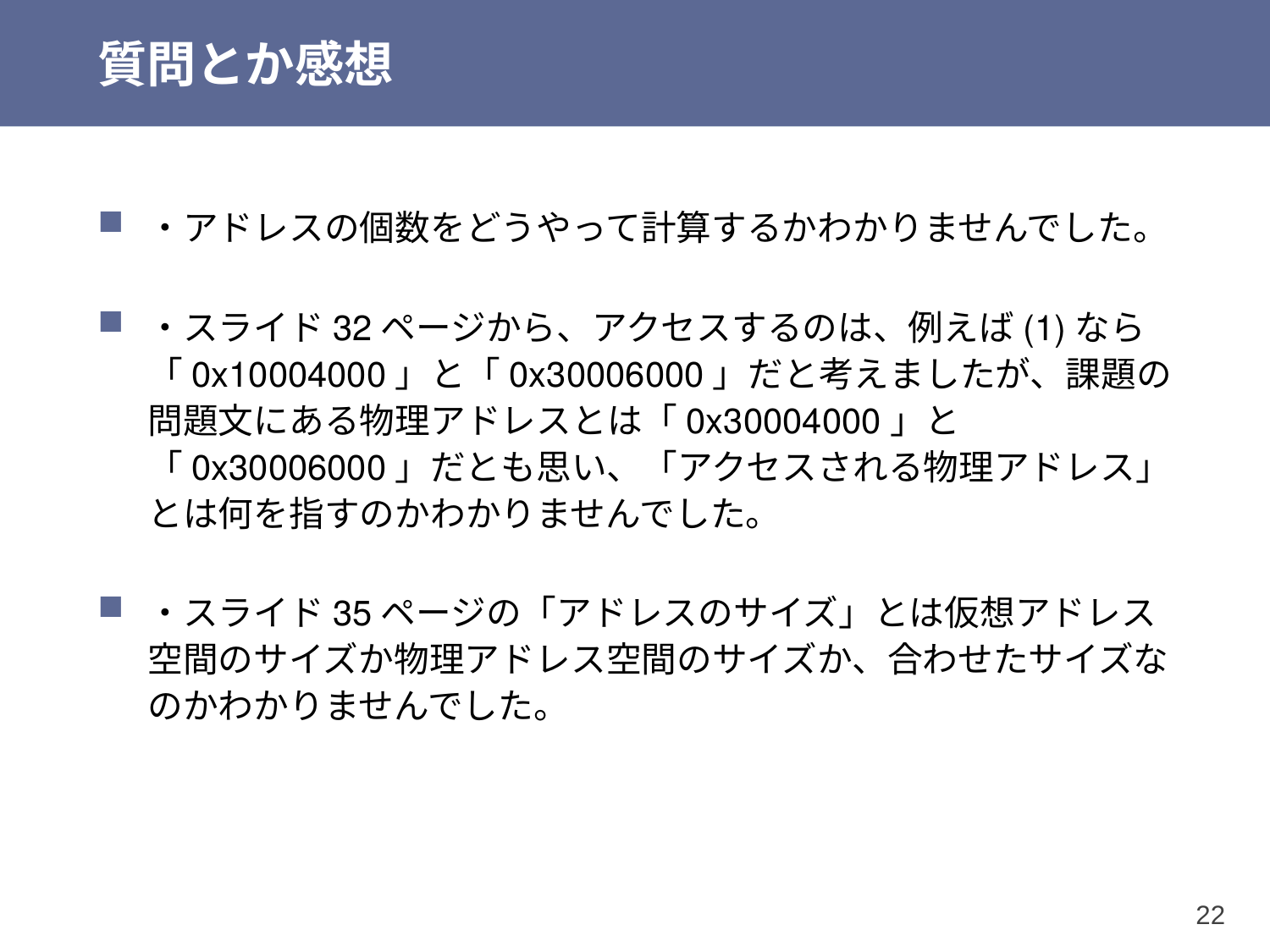

# 質問とか感想
・アドレスの個数をどうやって計算するかわかりませんでした。
・スライド32ページから、アクセスするのは、例えば(1)なら「0x10004000」と「0x30006000」だと考えましたが、課題の問題文にある物理アドレスとは「0x30004000」と「0x30006000」だとも思い、「アクセスされる物理アドレス」とは何を指すのかわかりませんでした。
・スライド35ページの「アドレスのサイズ」とは仮想アドレス空間のサイズか物理アドレス空間のサイズか、合わせたサイズなのかわかりませんでした。